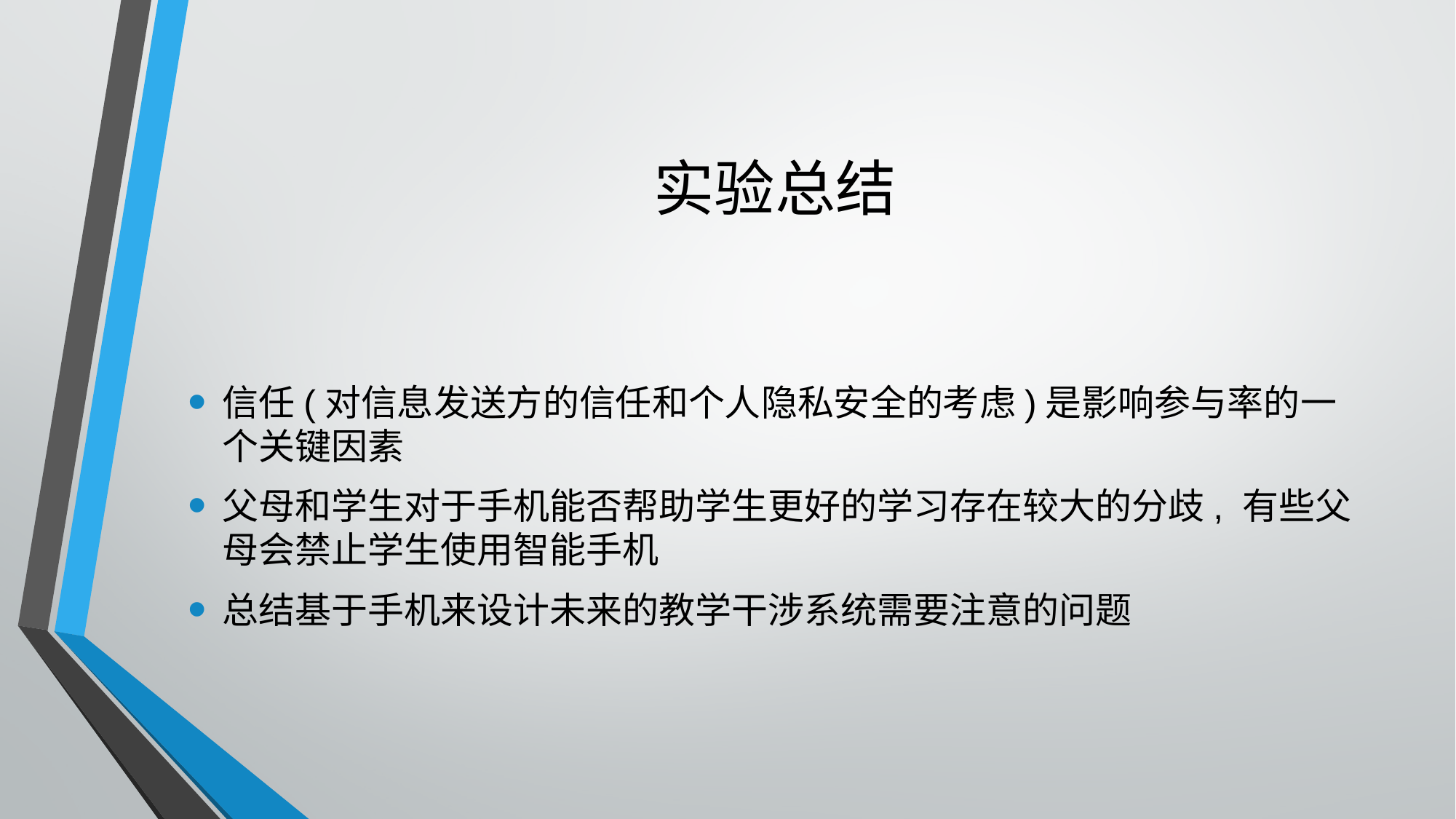

# 实验总结
信任(对信息发送方的信任和个人隐私安全的考虑)是影响参与率的一个关键因素
父母和学生对于手机能否帮助学生更好的学习存在较大的分歧, 有些父母会禁止学生使用智能手机
总结基于手机来设计未来的教学干涉系统需要注意的问题